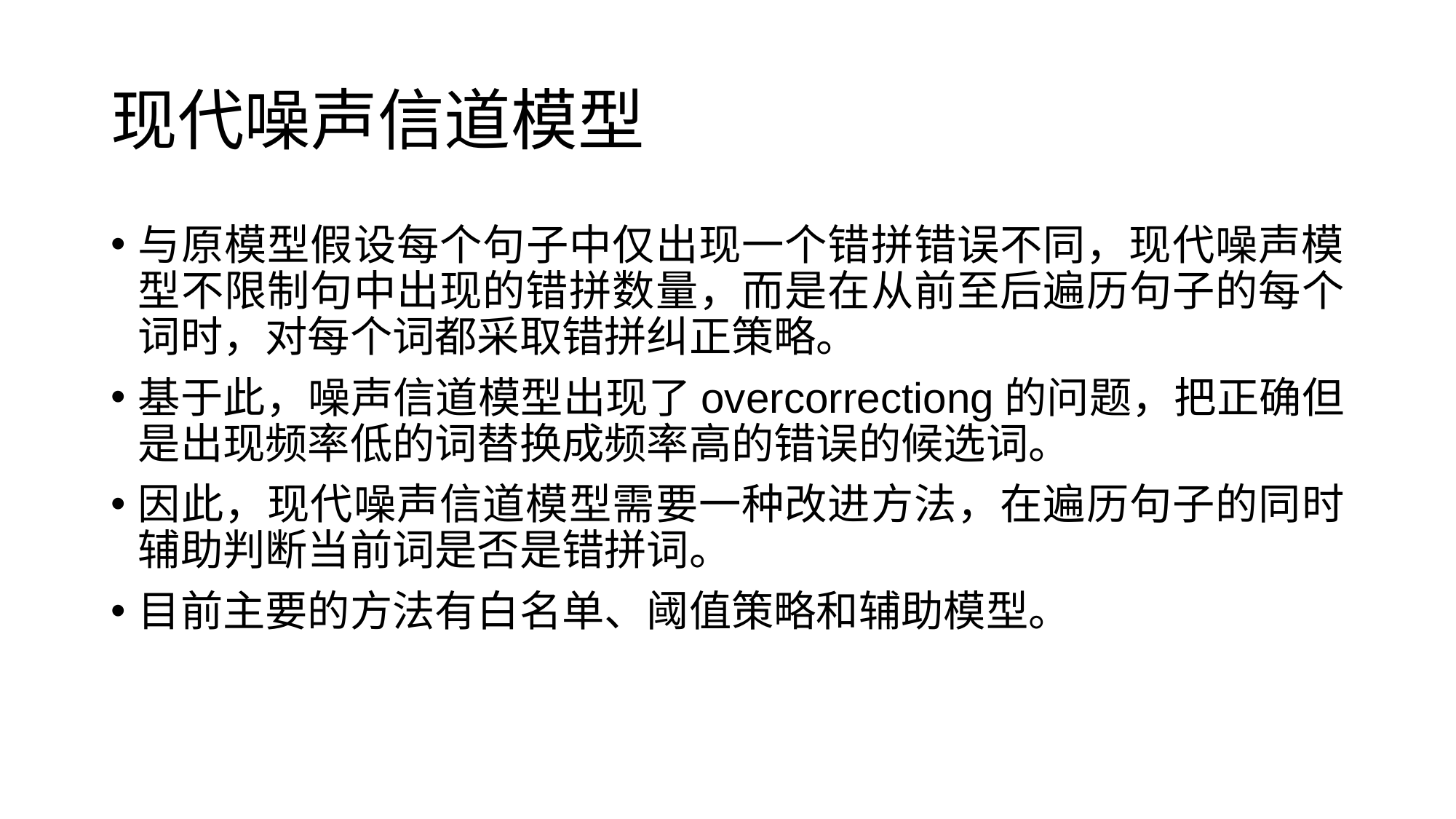

# 现代噪声信道模型
与原模型假设每个句子中仅出现一个错拼错误不同，现代噪声模型不限制句中出现的错拼数量，而是在从前至后遍历句子的每个词时，对每个词都采取错拼纠正策略。
基于此，噪声信道模型出现了overcorrectiong的问题，把正确但是出现频率低的词替换成频率高的错误的候选词。
因此，现代噪声信道模型需要一种改进方法，在遍历句子的同时辅助判断当前词是否是错拼词。
目前主要的方法有白名单、阈值策略和辅助模型。